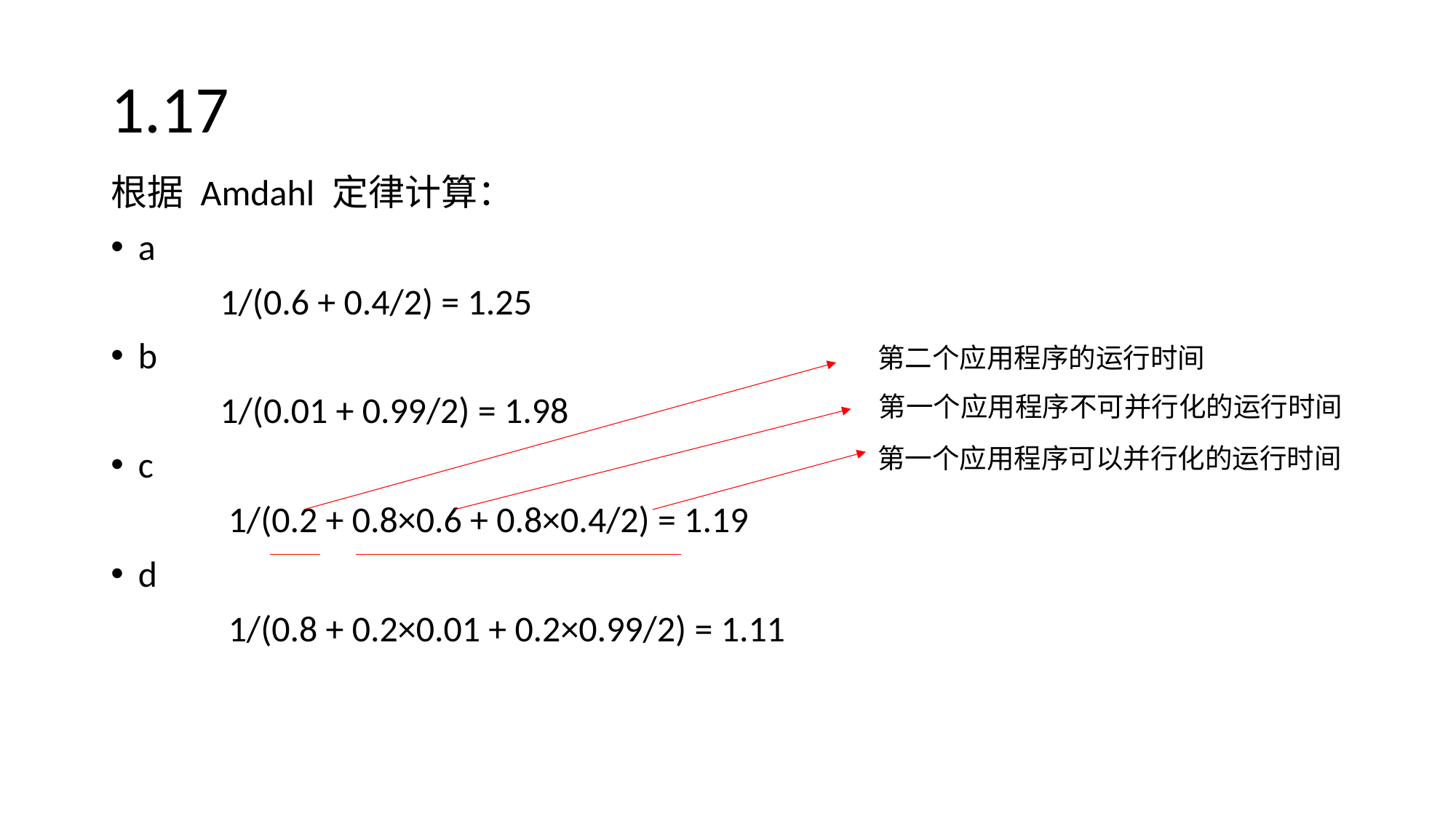

# 1.17
根据 Amdahl 定律计算：
a
	1/(0.6 + 0.4/2) = 1.25
b
	1/(0.01 + 0.99/2) = 1.98
c
	 1/(0.2 + 0.8×0.6 + 0.8×0.4/2) = 1.19
d
	 1/(0.8 + 0.2×0.01 + 0.2×0.99/2) = 1.11

第二个应用程序的运行时间
第一个应用程序不可并行化的运行时间
第一个应用程序可以并行化的运行时间